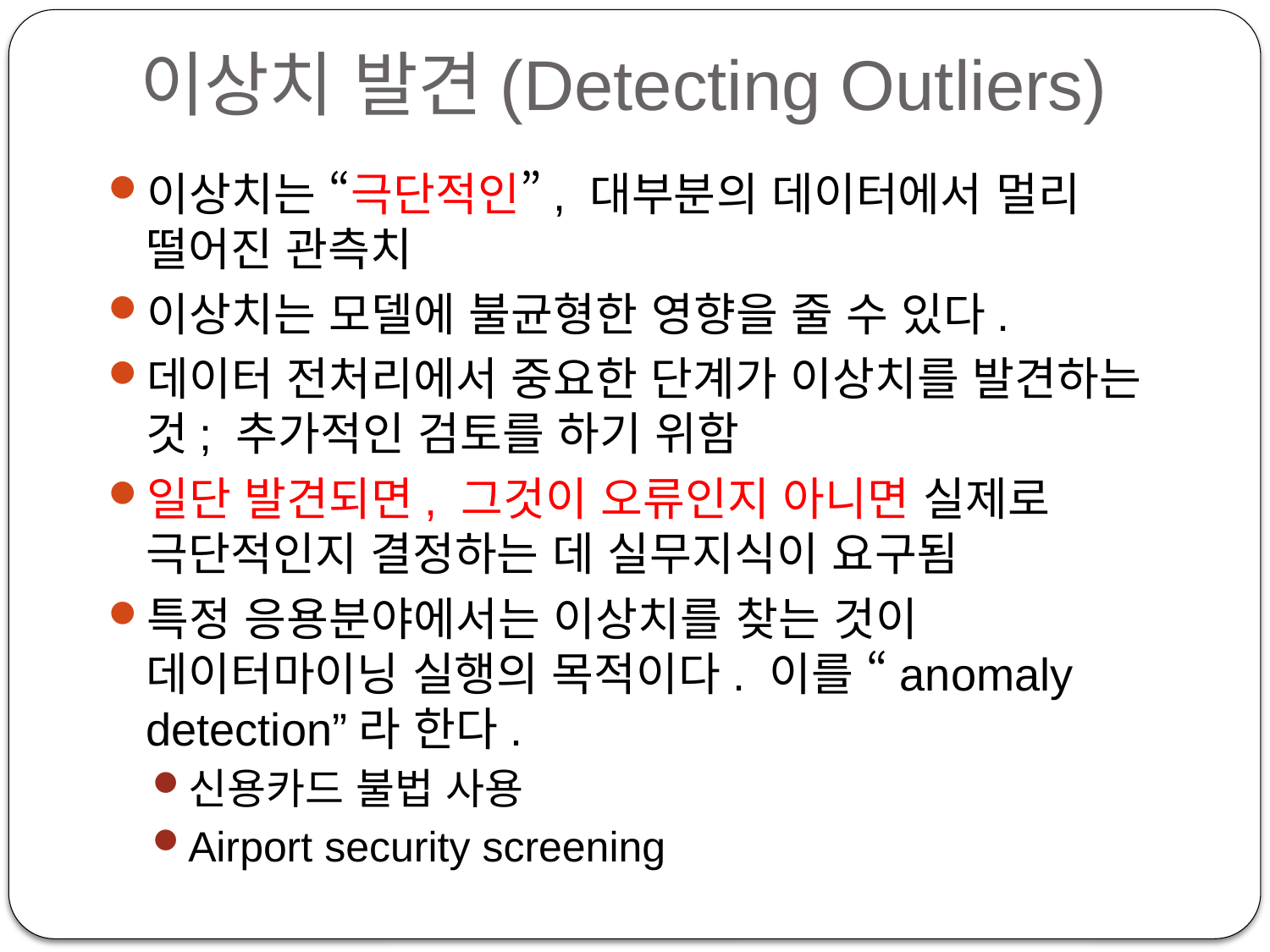

# 이상치 발견(Detecting Outliers)
이상치는 “극단적인”, 대부분의 데이터에서 멀리 떨어진 관측치
이상치는 모델에 불균형한 영향을 줄 수 있다.
데이터 전처리에서 중요한 단계가 이상치를 발견하는 것; 추가적인 검토를 하기 위함
일단 발견되면, 그것이 오류인지 아니면 실제로 극단적인지 결정하는 데 실무지식이 요구됨
특정 응용분야에서는 이상치를 찾는 것이 데이터마이닝 실행의 목적이다. 이를 “anomaly detection”라 한다.
신용카드 불법 사용
Airport security screening